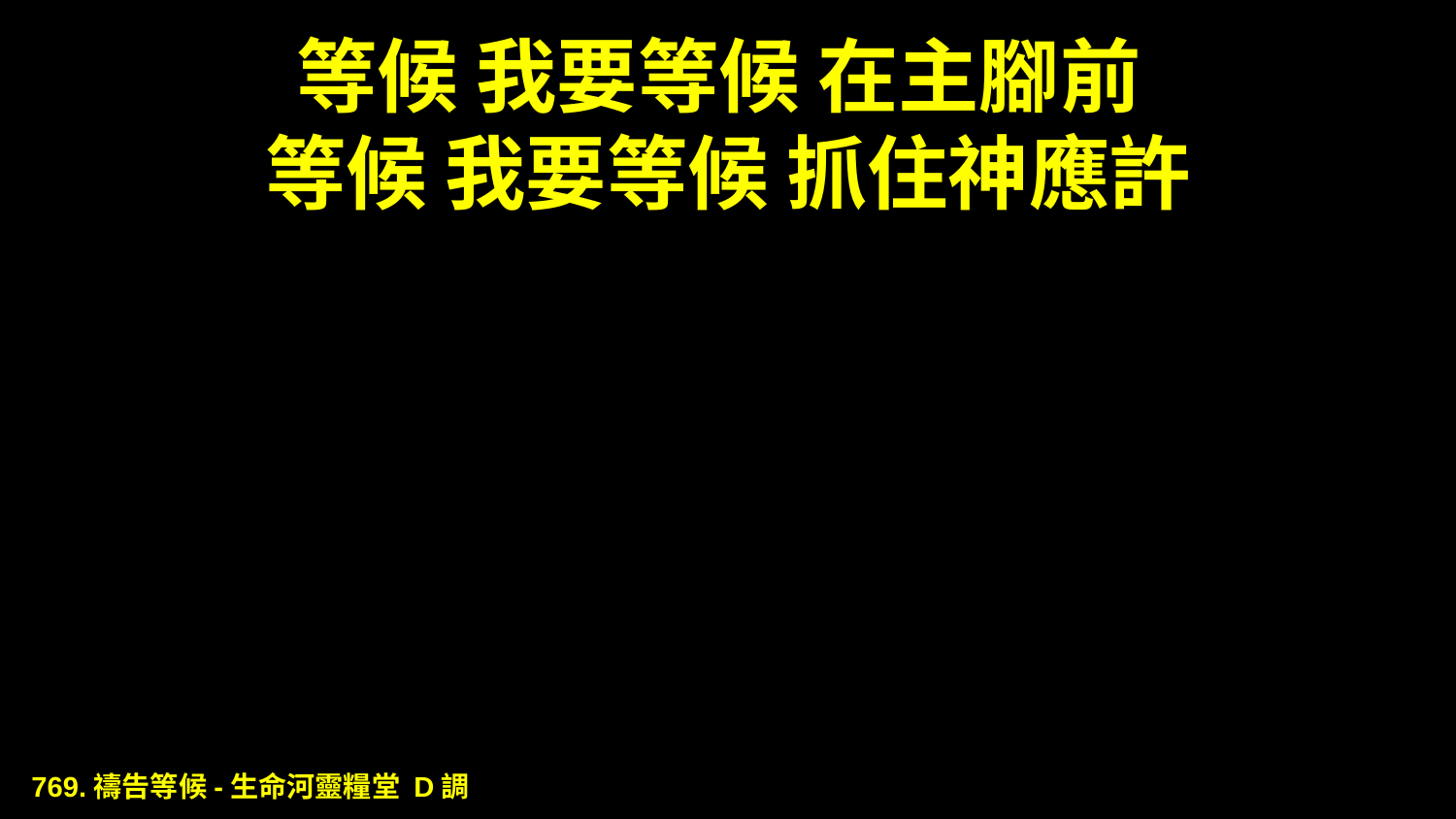

# 等候 我要等候 在主腳前 等候 我要等候 抓住神應許
769.禱告等候-生命河靈糧堂 D調